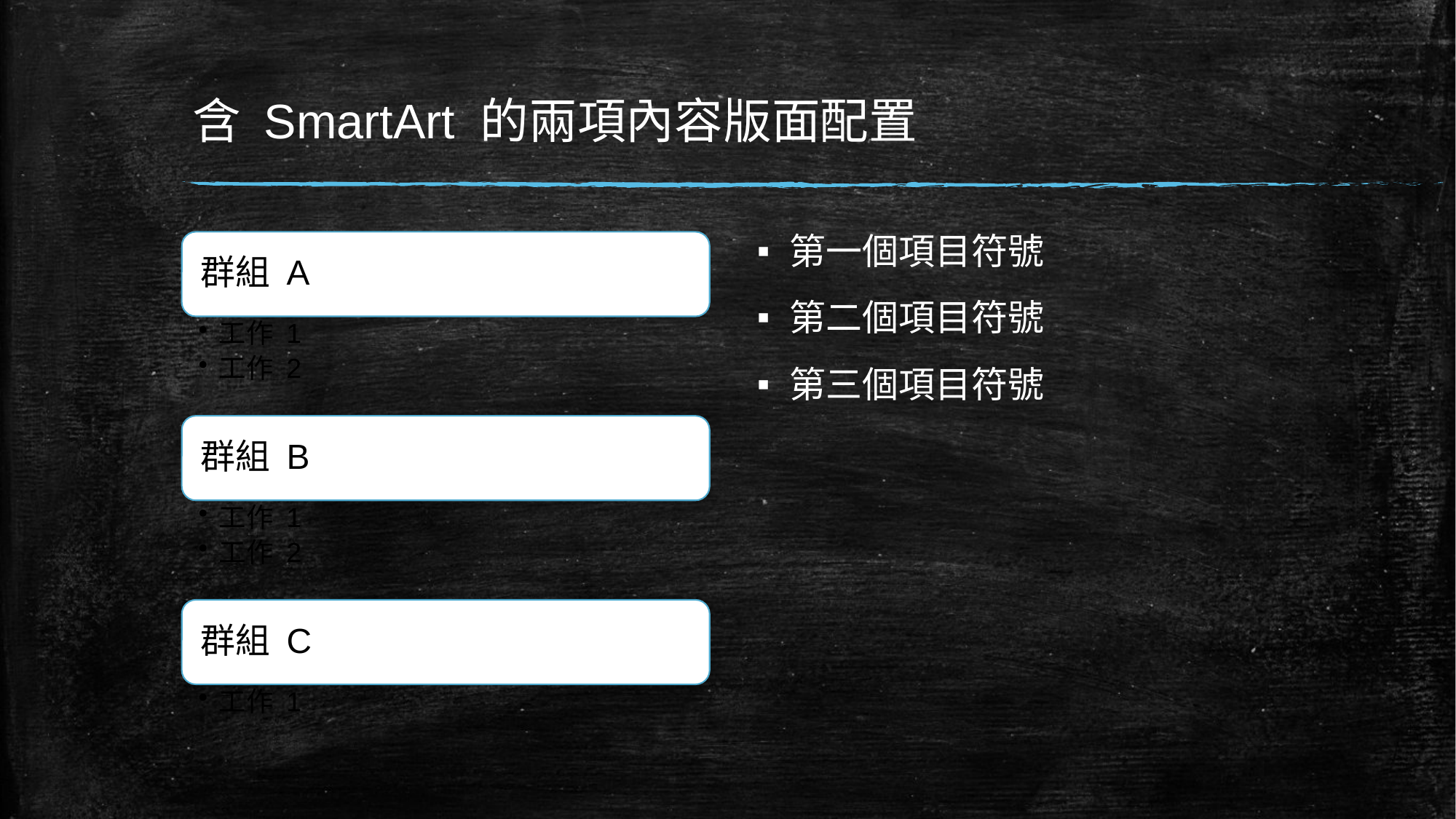

# 含 SmartArt 的兩項內容版面配置
群組 A
工作 1
工作 2
群組 B
工作 1
工作 2
群組 C
工作 1
第一個項目符號
第二個項目符號
第三個項目符號